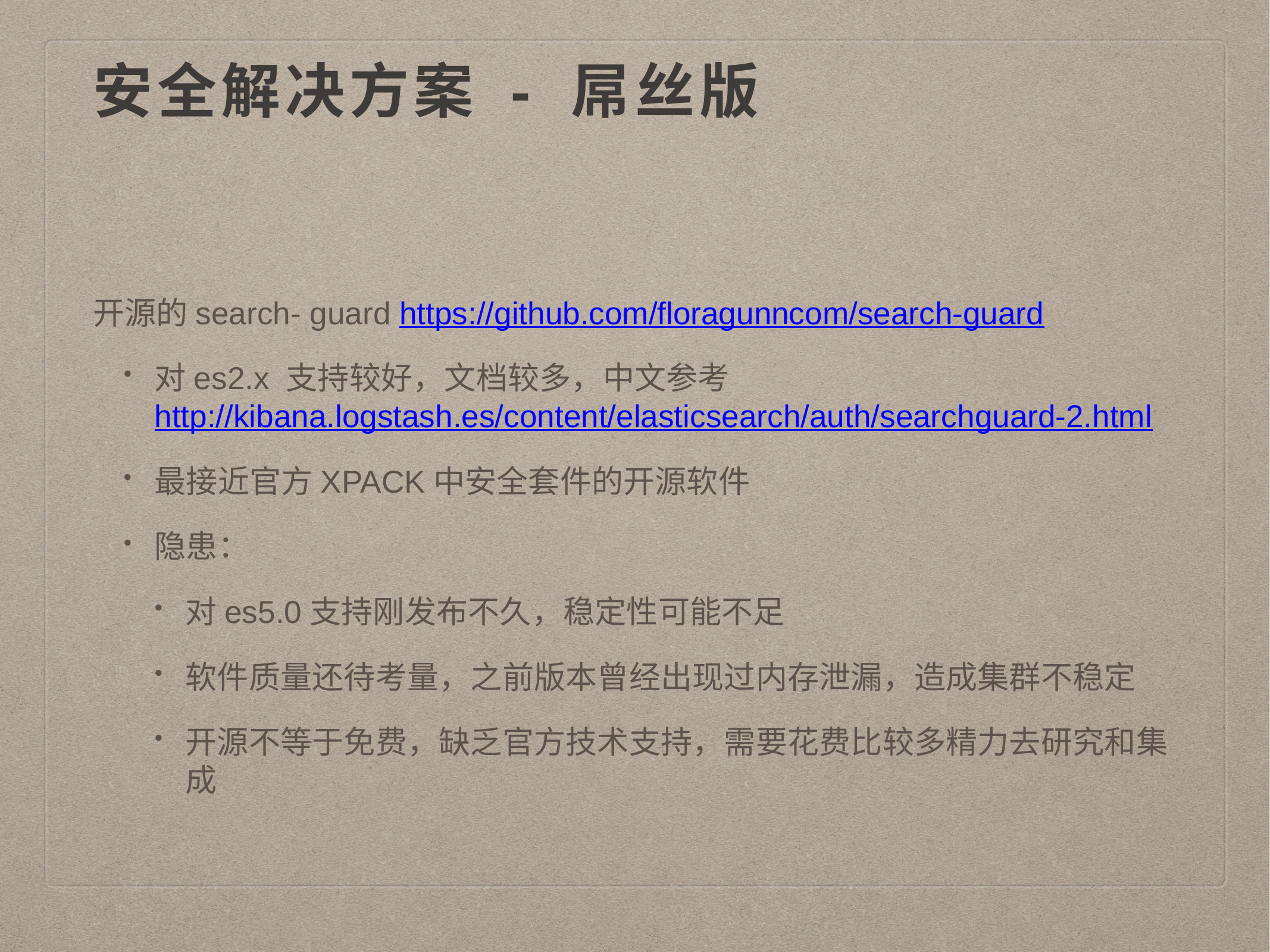

# 安全解决方案 - 屌丝版
开源的search- guard https://github.com/floragunncom/search-guard
对es2.x 支持较好，文档较多，中文参考http://kibana.logstash.es/content/elasticsearch/auth/searchguard-2.html
最接近官方XPACK中安全套件的开源软件
隐患：
对es5.0支持刚发布不久，稳定性可能不足
软件质量还待考量，之前版本曾经出现过内存泄漏，造成集群不稳定
开源不等于免费，缺乏官方技术支持，需要花费比较多精力去研究和集成
6